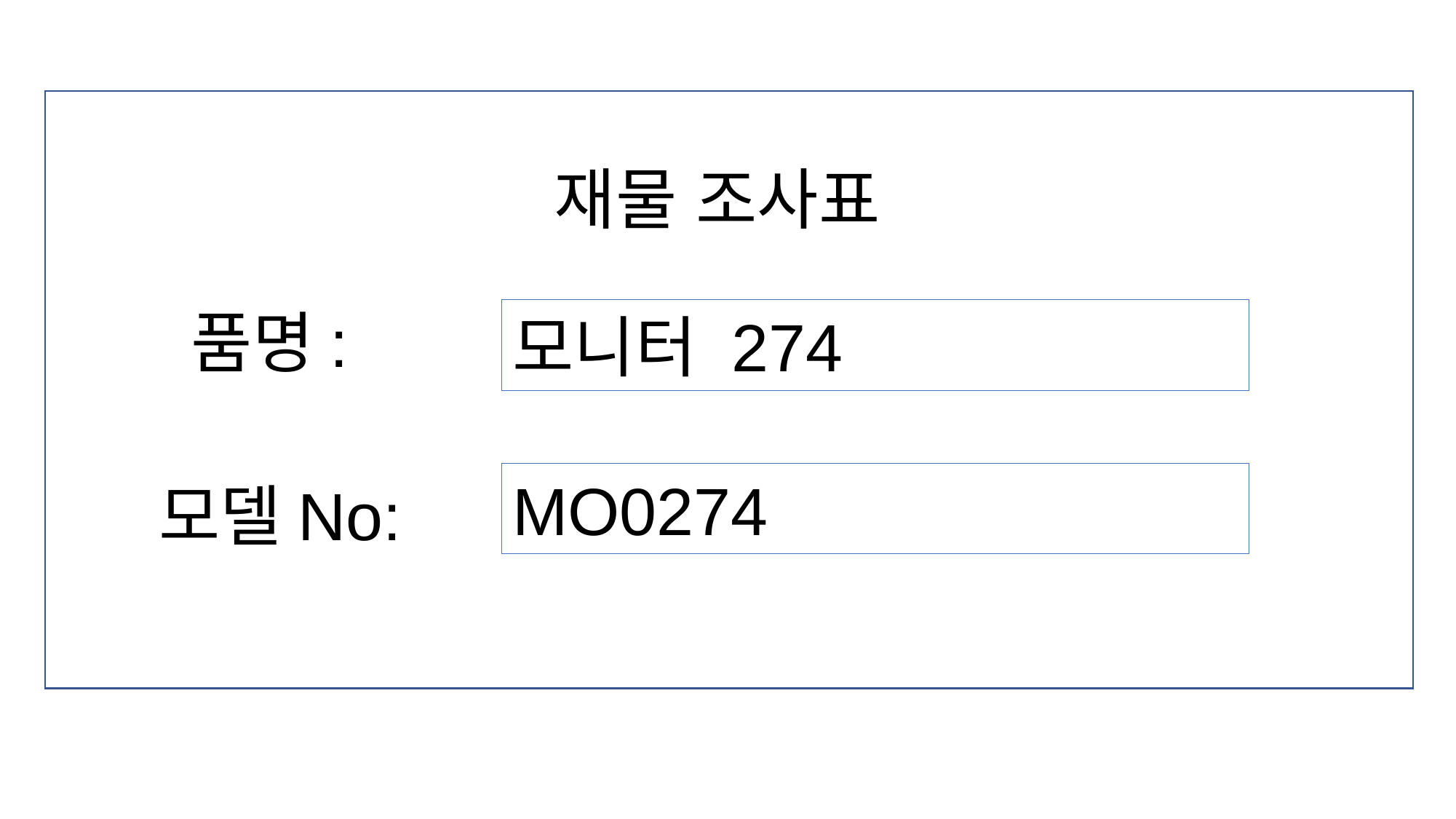

재물 조사표
품명:
모니터 274
MO0274
모델No: